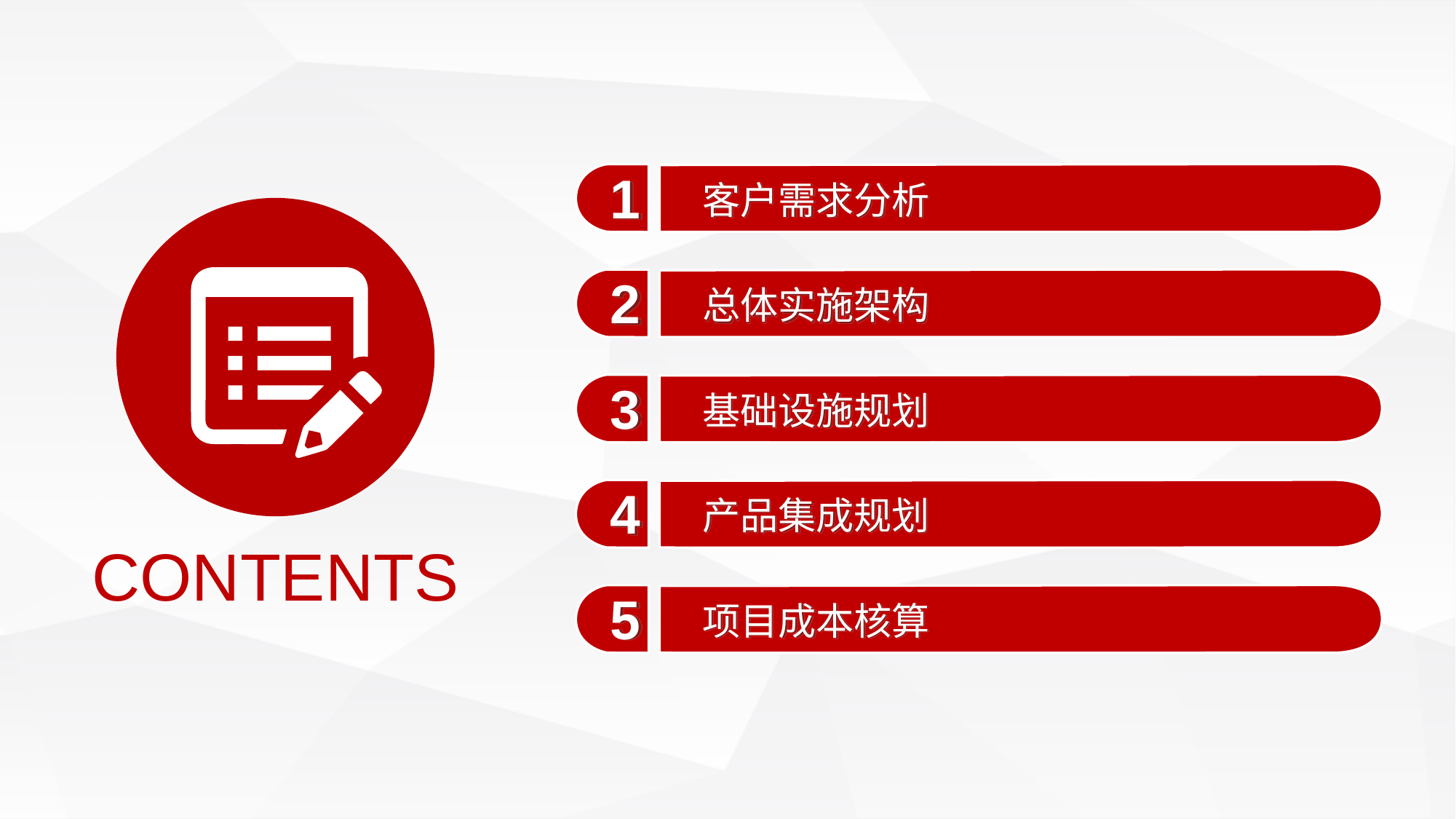

1

客户需求分析

CONTENTS

2

总体实施架构
3

基础设施规划
4

产品集成规划
5

项目成本核算